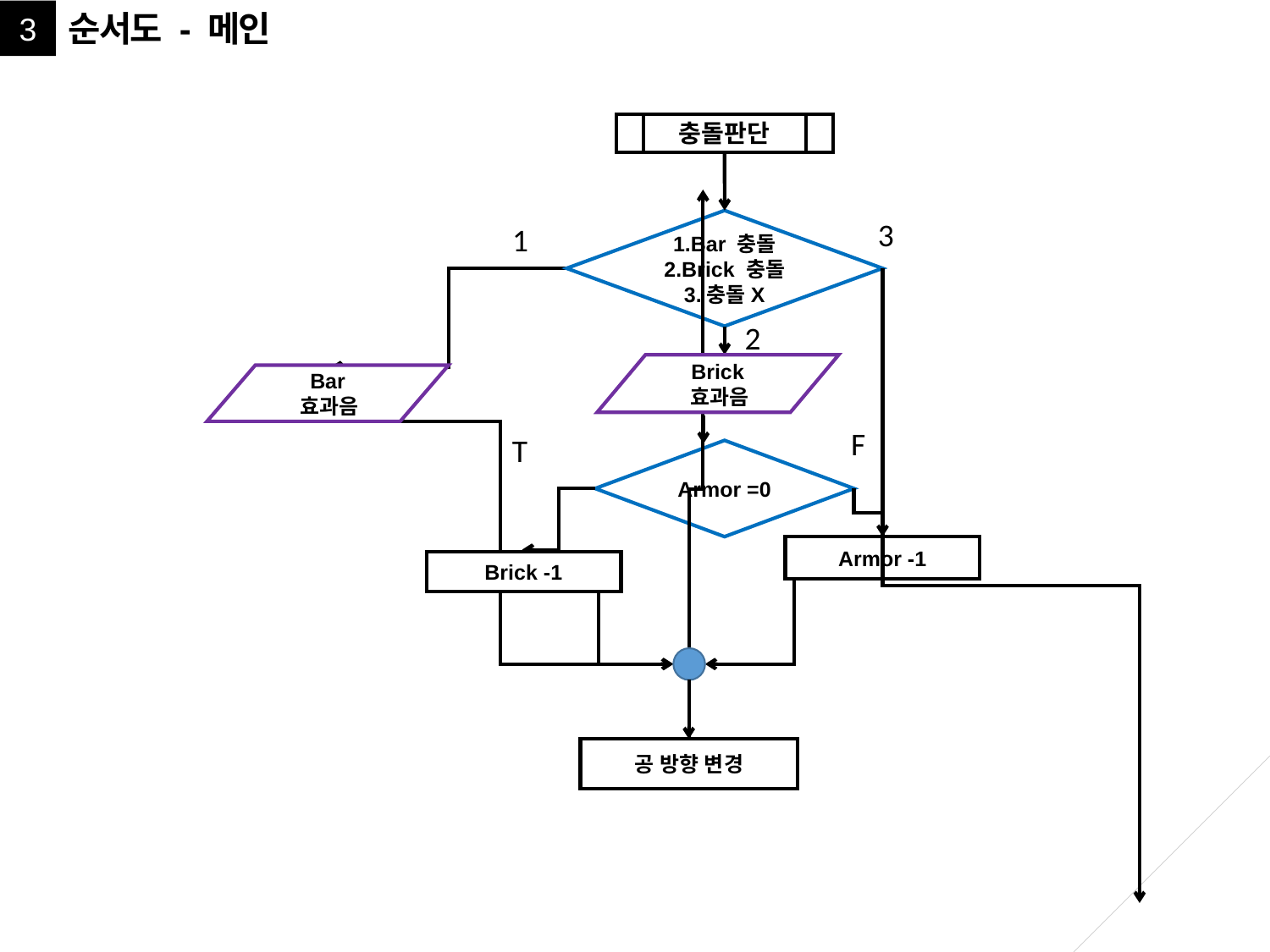

순서도 - 메인
3
충돌판단
1.Bar 충돌
2.Brick 충돌
3.충돌X
Bar
 효과음
Armor =0
Armor -1
Brick -1
공 방향 변경
Brick
 효과음
3
1
2
F
T